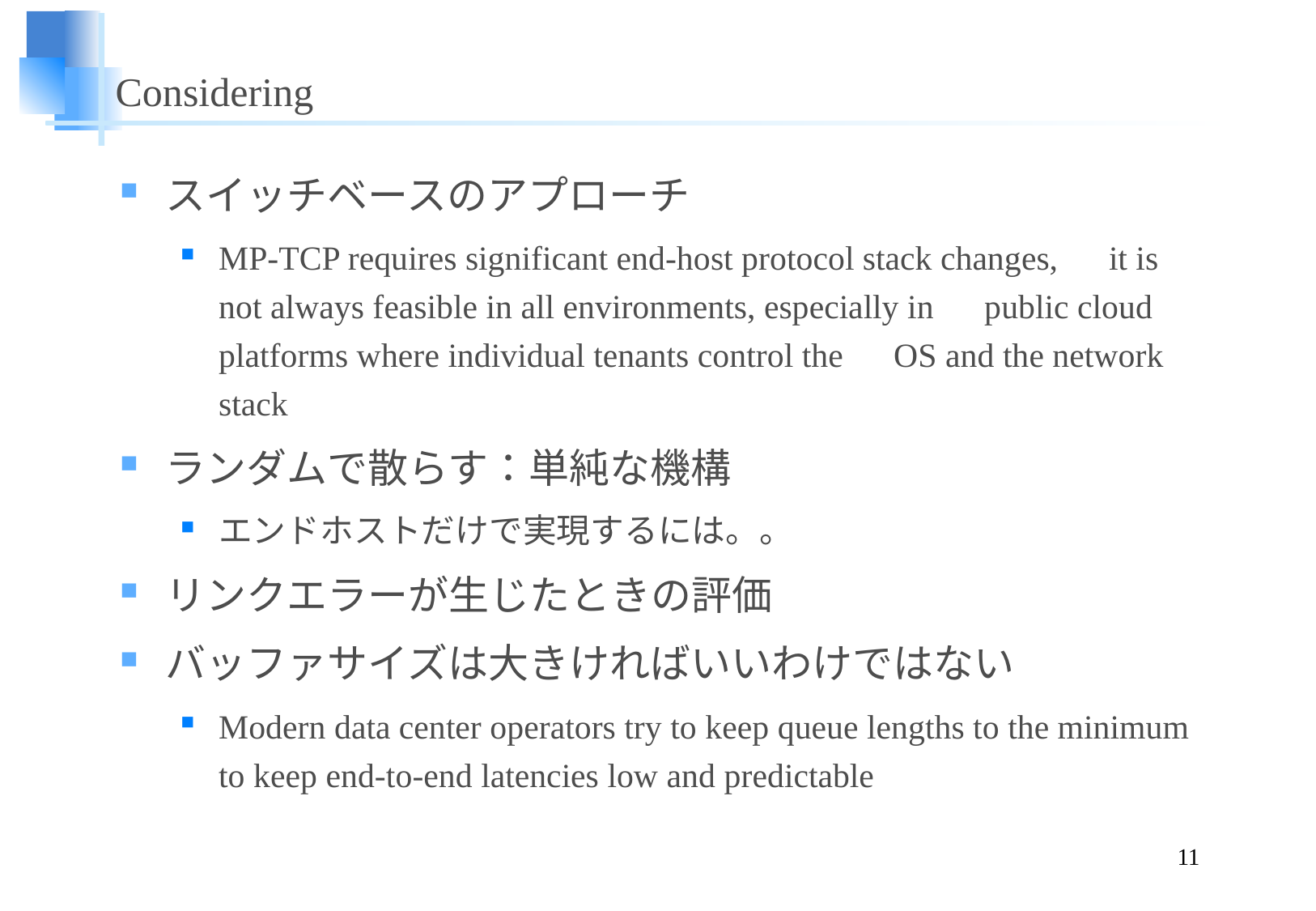

# Considering
スイッチベースのアプローチ
MP-TCP requires significant end-host protocol stack changes,　it is not always feasible in all environments, especially in　public cloud platforms where individual tenants control the　OS and the network stack
ランダムで散らす：単純な機構
エンドホストだけで実現するには。。
リンクエラーが生じたときの評価
バッファサイズは大きければいいわけではない
Modern data center operators try to keep queue lengths to the minimum to keep end-to-end latencies low and predictable
11